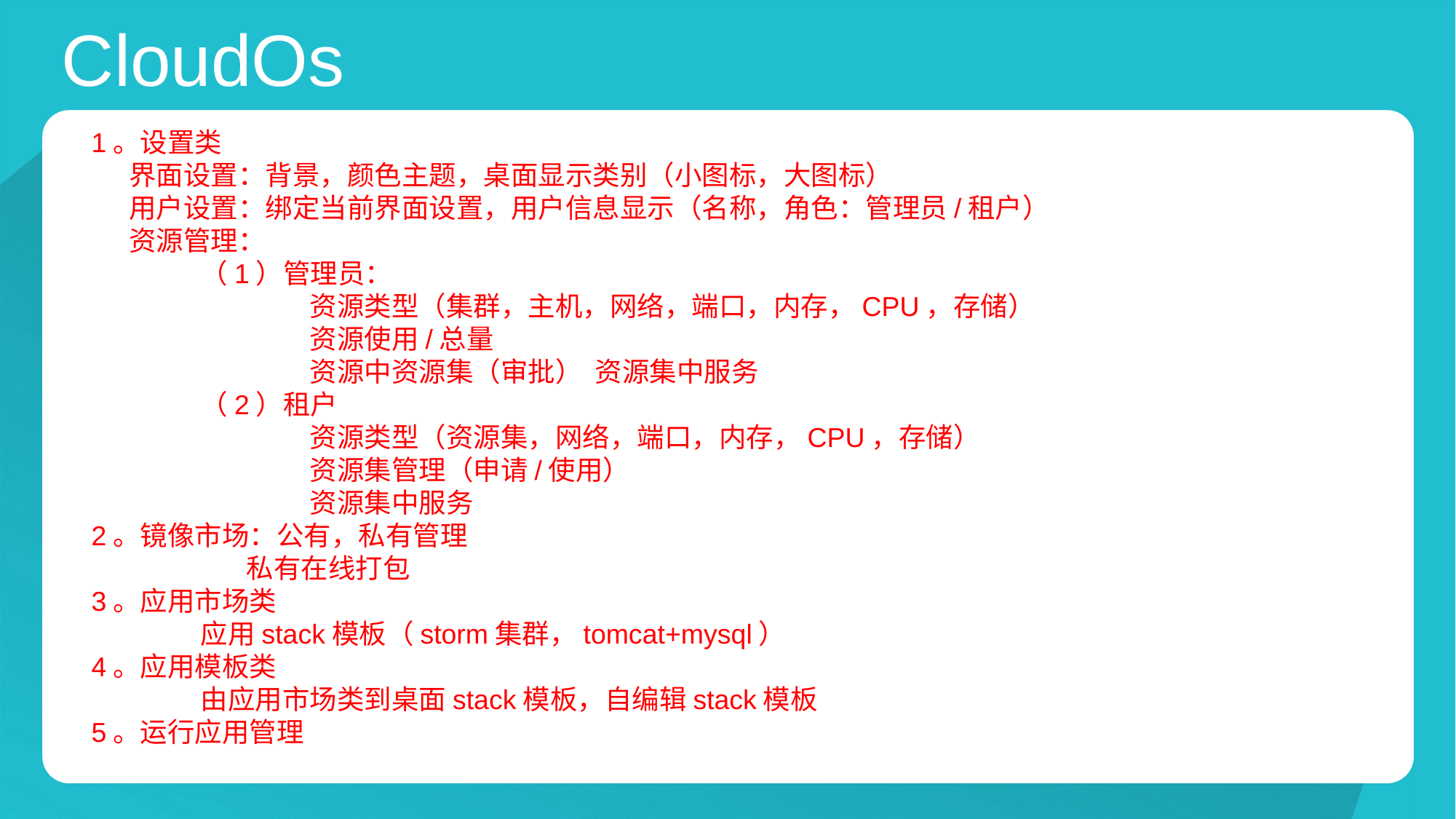

CloudOs
1。设置类
     界面设置：背景，颜色主题，桌面显示类别（小图标，大图标）
     用户设置：绑定当前界面设置，用户信息显示（名称，角色：管理员/租户）
     资源管理：
	（1）管理员：
		资源类型（集群，主机，网络，端口，内存，CPU，存储）
		资源使用/总量
 		资源中资源集（审批）  资源集中服务
	（2）租户
		资源类型（资源集，网络，端口，内存，CPU，存储）
		资源集管理（申请/使用）
		资源集中服务
2。镜像市场：公有，私有管理
                        私有在线打包
3。应用市场类
	应用stack模板（storm集群，tomcat+mysql）
4。应用模板类
	由应用市场类到桌面stack模板，自编辑stack模板
5。运行应用管理